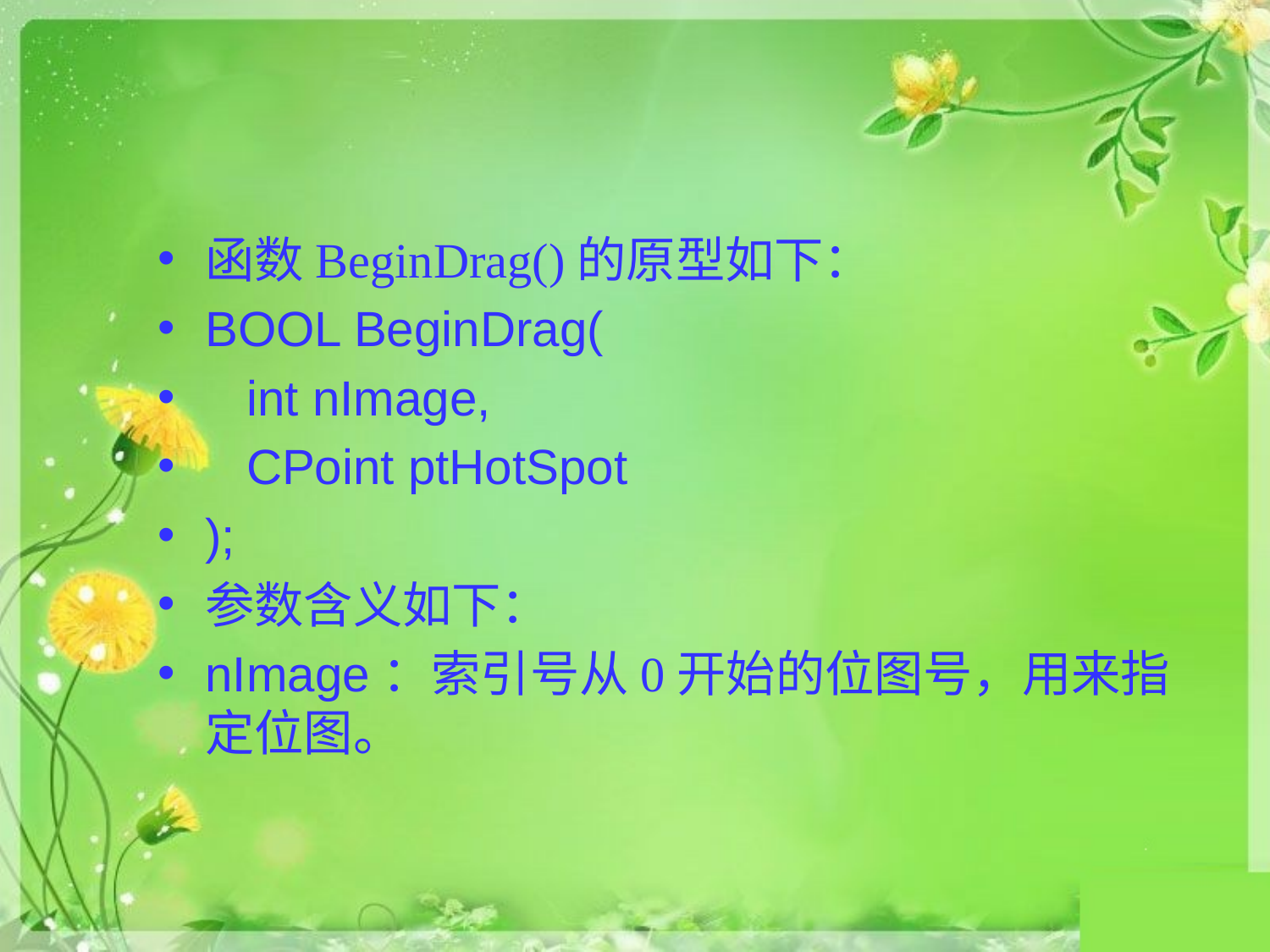

#
函数BeginDrag()的原型如下：
BOOL BeginDrag(
   int nImage,
   CPoint ptHotSpot
);
参数含义如下：
nImage：索引号从0开始的位图号，用来指定位图。